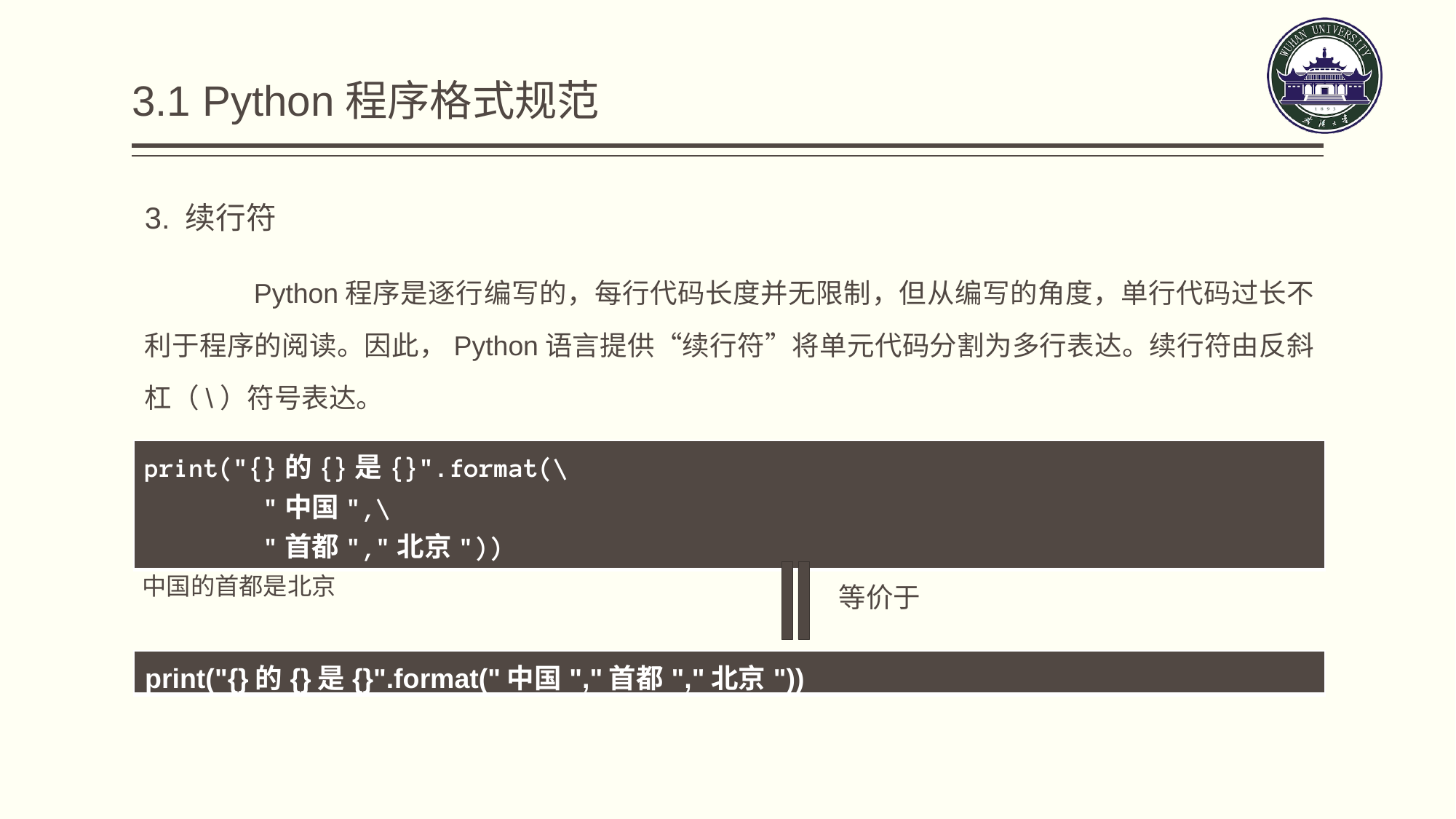

3.1 Python程序格式规范
3. 续行符
	Python程序是逐行编写的，每行代码长度并无限制，但从编写的角度，单行代码过长不利于程序的阅读。因此，Python语言提供“续行符”将单元代码分割为多行表达。续行符由反斜杠（\）符号表达。
| print("{}的{}是{}".format(\ "中国",\ "首都","北京")) |
| --- |
中国的首都是北京
等价于

| print("{}的{}是{}".format("中国","首都","北京")) |
| --- |